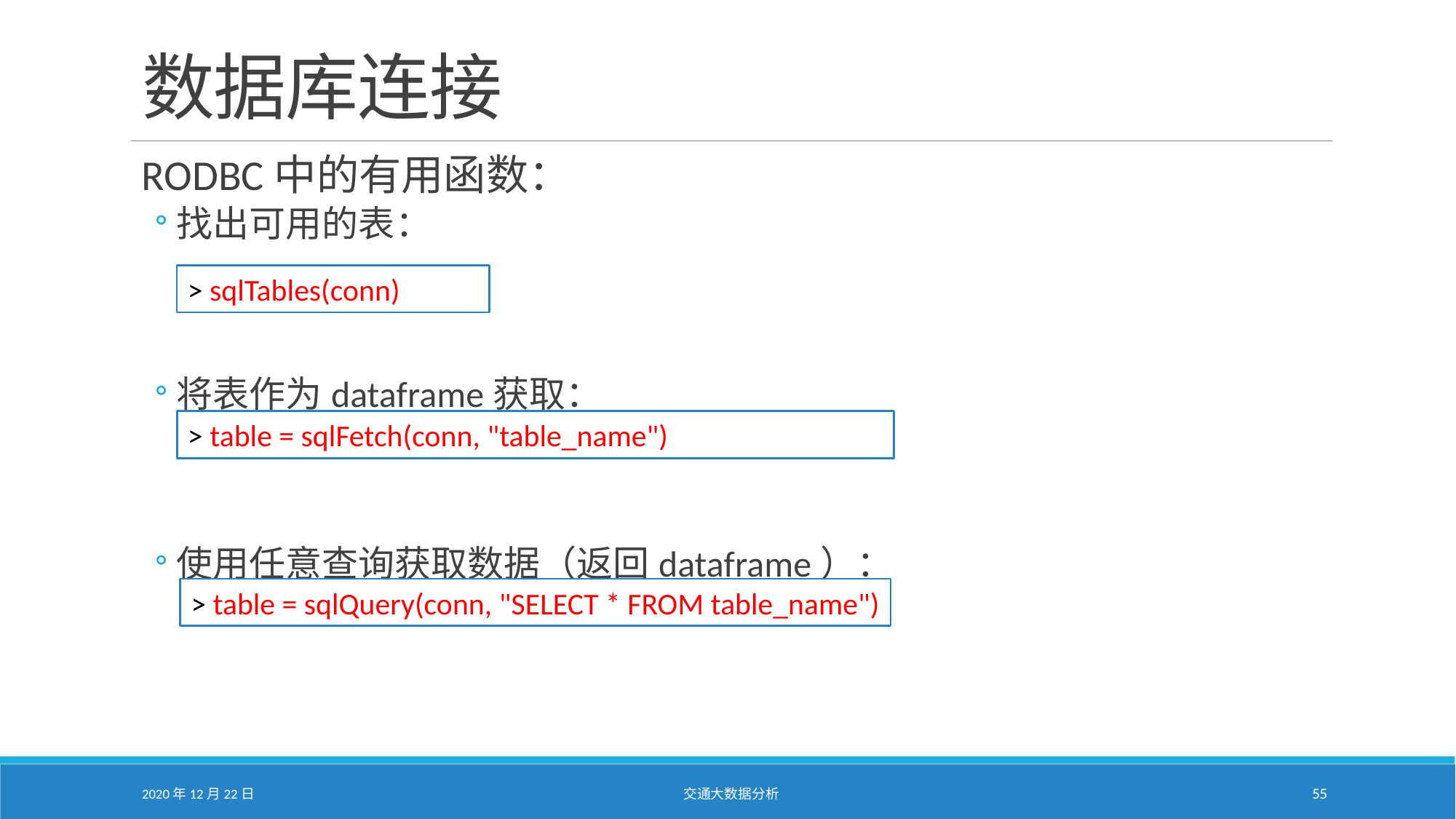

# 数据库连接
RODBC中的有用函数：
找出可用的表：

将表作为dataframe获取：

使用任意查询获取数据（返回dataframe）：
> sqlTables(conn)
> table = sqlFetch(conn, "table_name")
> table = sqlQuery(conn, "SELECT * FROM table_name")
2020年12月22日
交通大数据分析
55